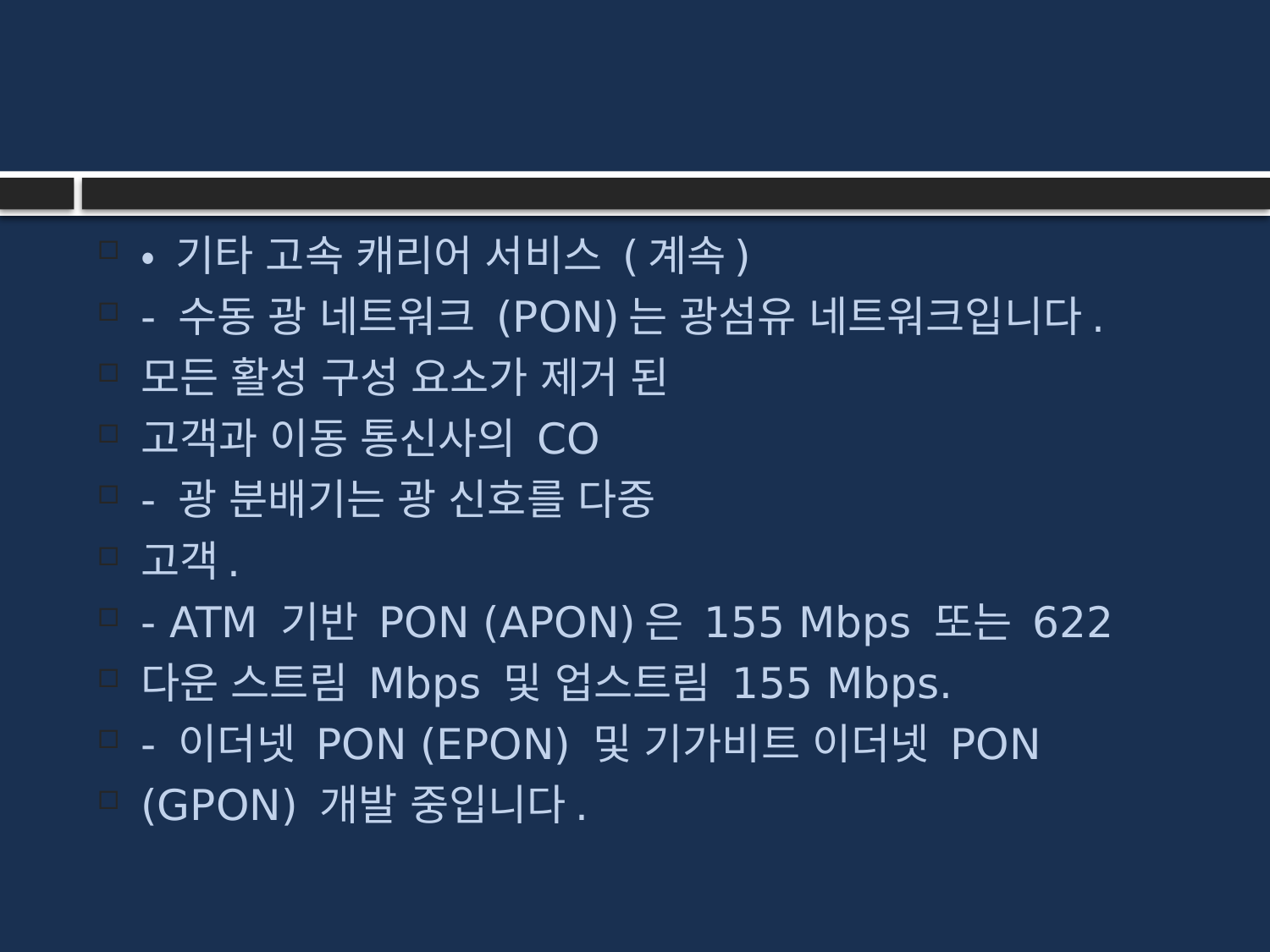

#
• 기타 고속 캐리어 서비스 (계속)
- 수동 광 네트워크 (PON)는 광섬유 네트워크입니다.
모든 활성 구성 요소가 제거 된
고객과 이동 통신사의 CO
- 광 분배기는 광 신호를 다중
고객.
- ATM 기반 PON (APON)은 155 Mbps 또는 622
다운 스트림 Mbps 및 업스트림 155 Mbps.
- 이더넷 PON (EPON) 및 기가비트 이더넷 PON
(GPON) 개발 중입니다.